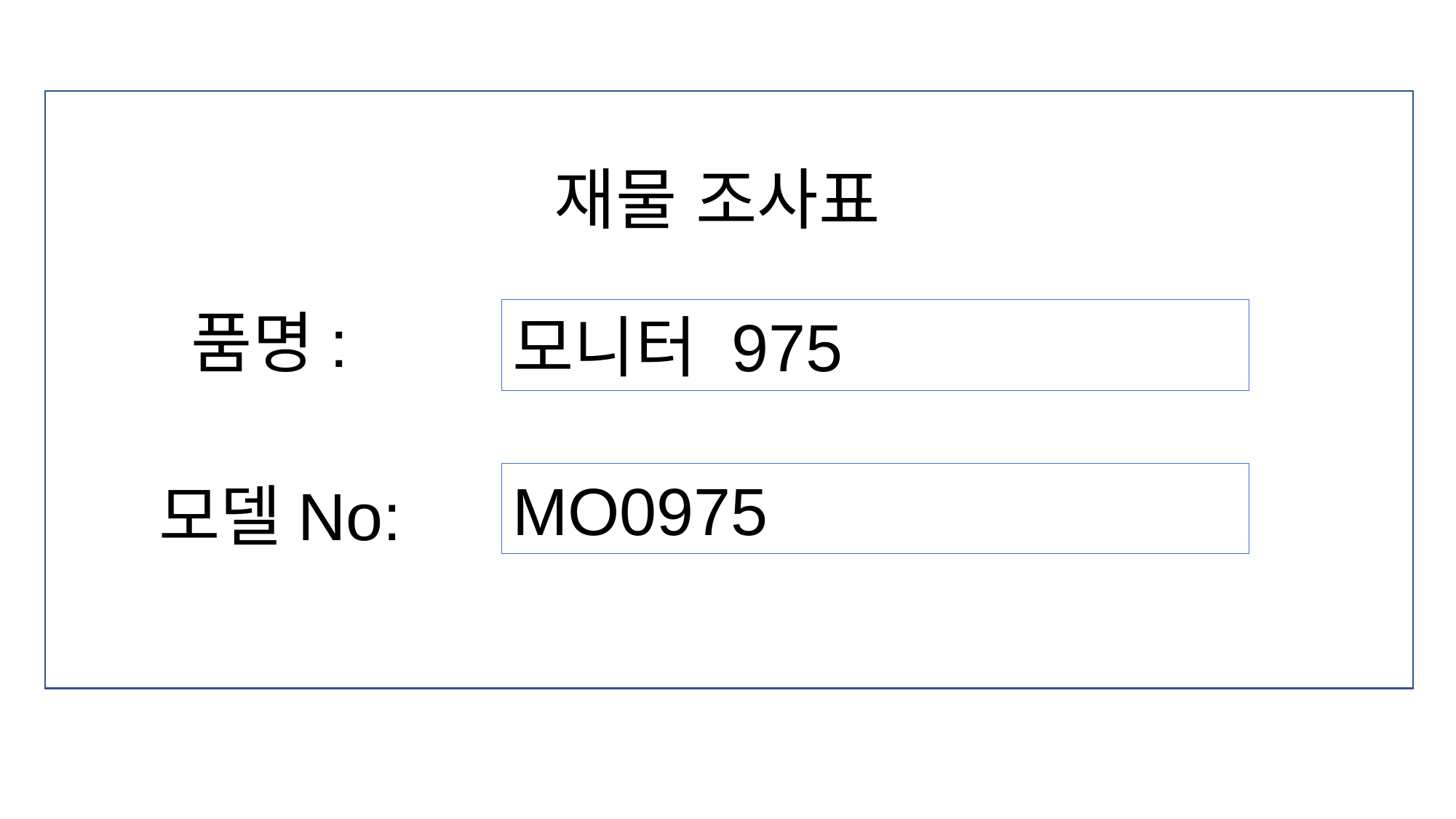

재물 조사표
품명:
모니터 975
MO0975
모델No: